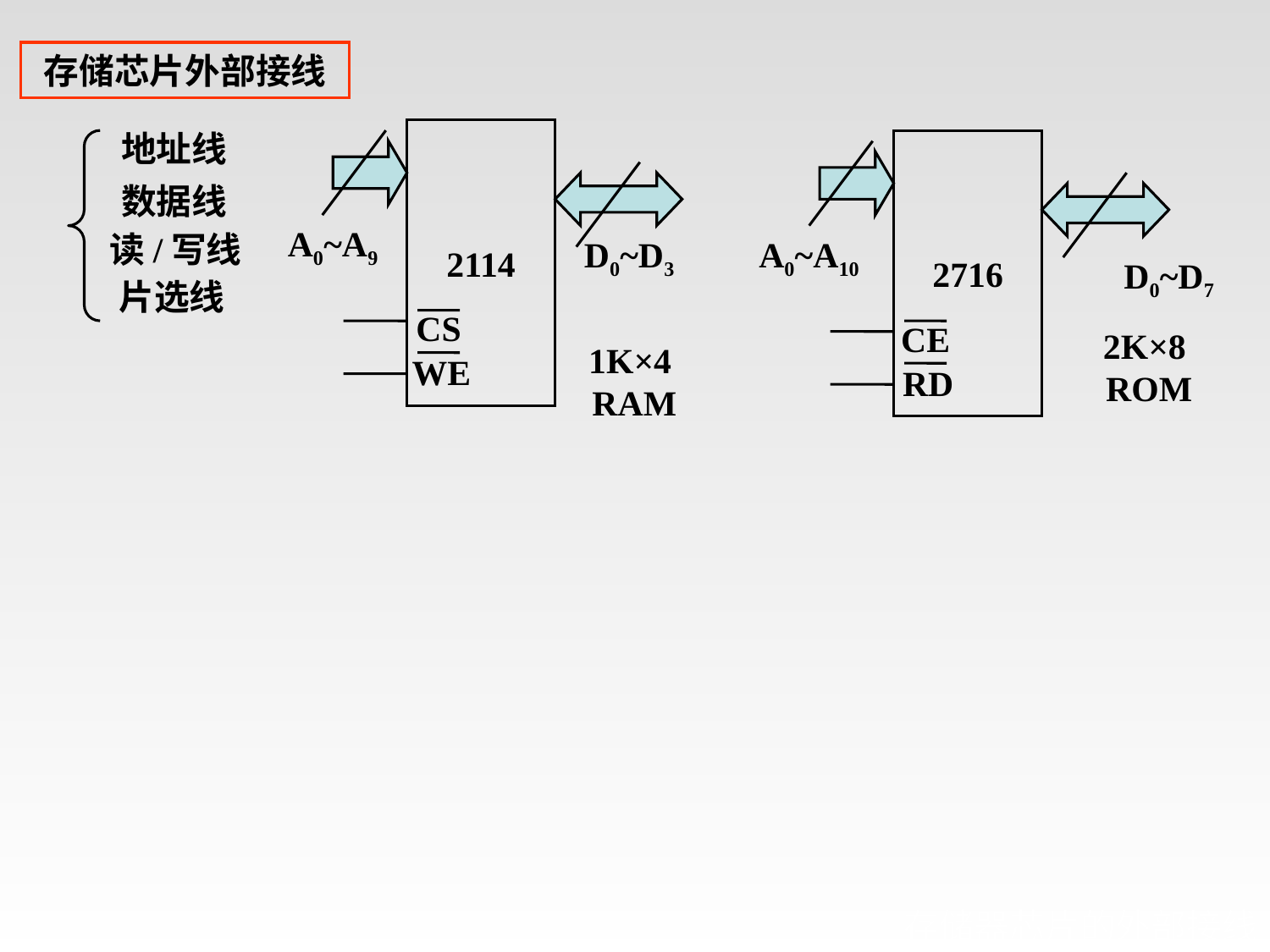

存储芯片外部接线
地址线
2114

A0~A9
D0~D3
CS

WE

2716

A0~A10
D0~D7
CE

RD

数据线
读/写线
片选线
2K×8  ROM
1K×4  RAM
# 存储器芯片的外部接线